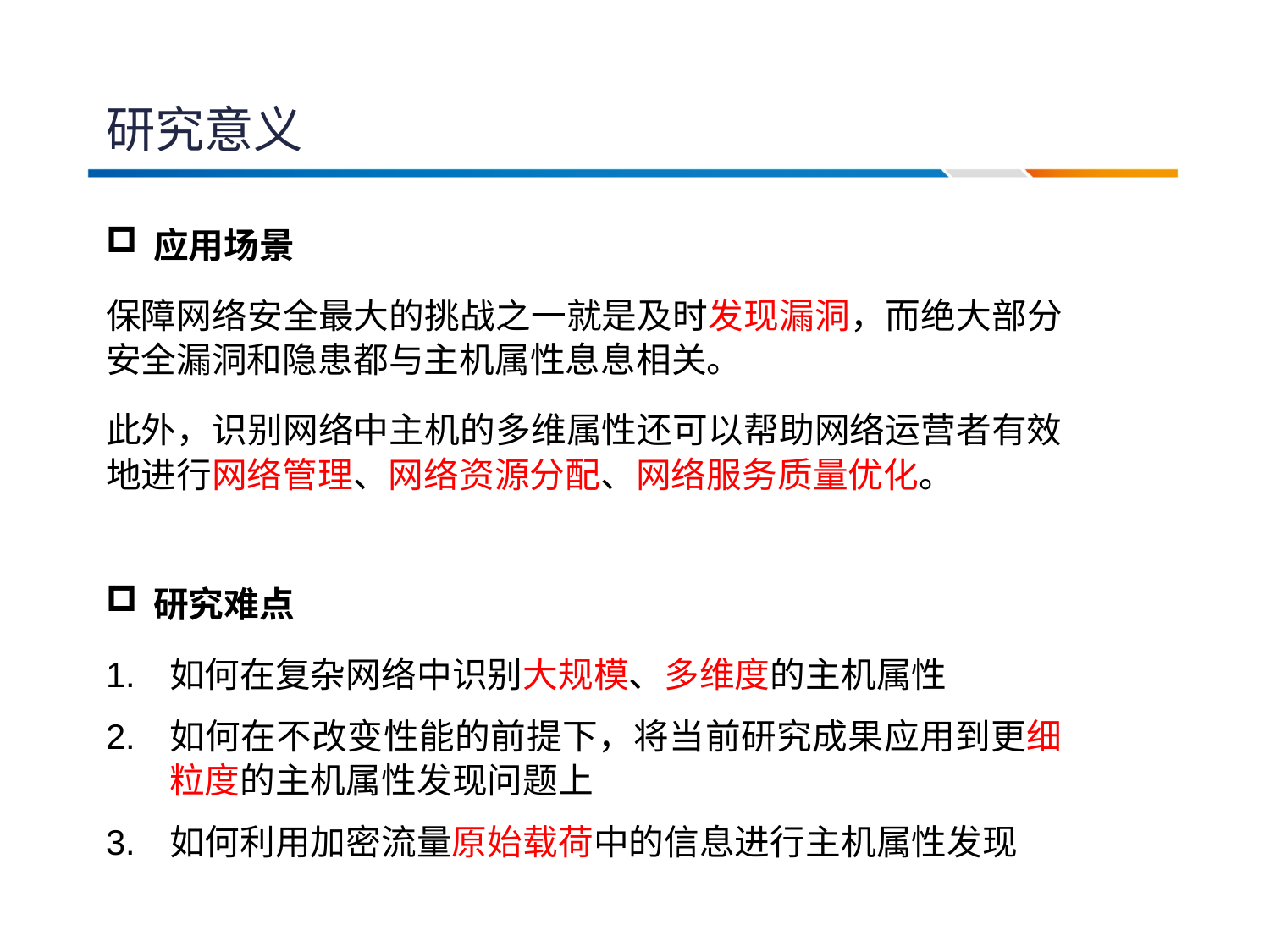

# 研究意义
应用场景
保障网络安全最大的挑战之一就是及时发现漏洞，而绝大部分安全漏洞和隐患都与主机属性息息相关。
此外，识别网络中主机的多维属性还可以帮助网络运营者有效地进行网络管理、网络资源分配、网络服务质量优化。
研究难点
如何在复杂网络中识别大规模、多维度的主机属性
如何在不改变性能的前提下，将当前研究成果应用到更细粒度的主机属性发现问题上
如何利用加密流量原始载荷中的信息进行主机属性发现